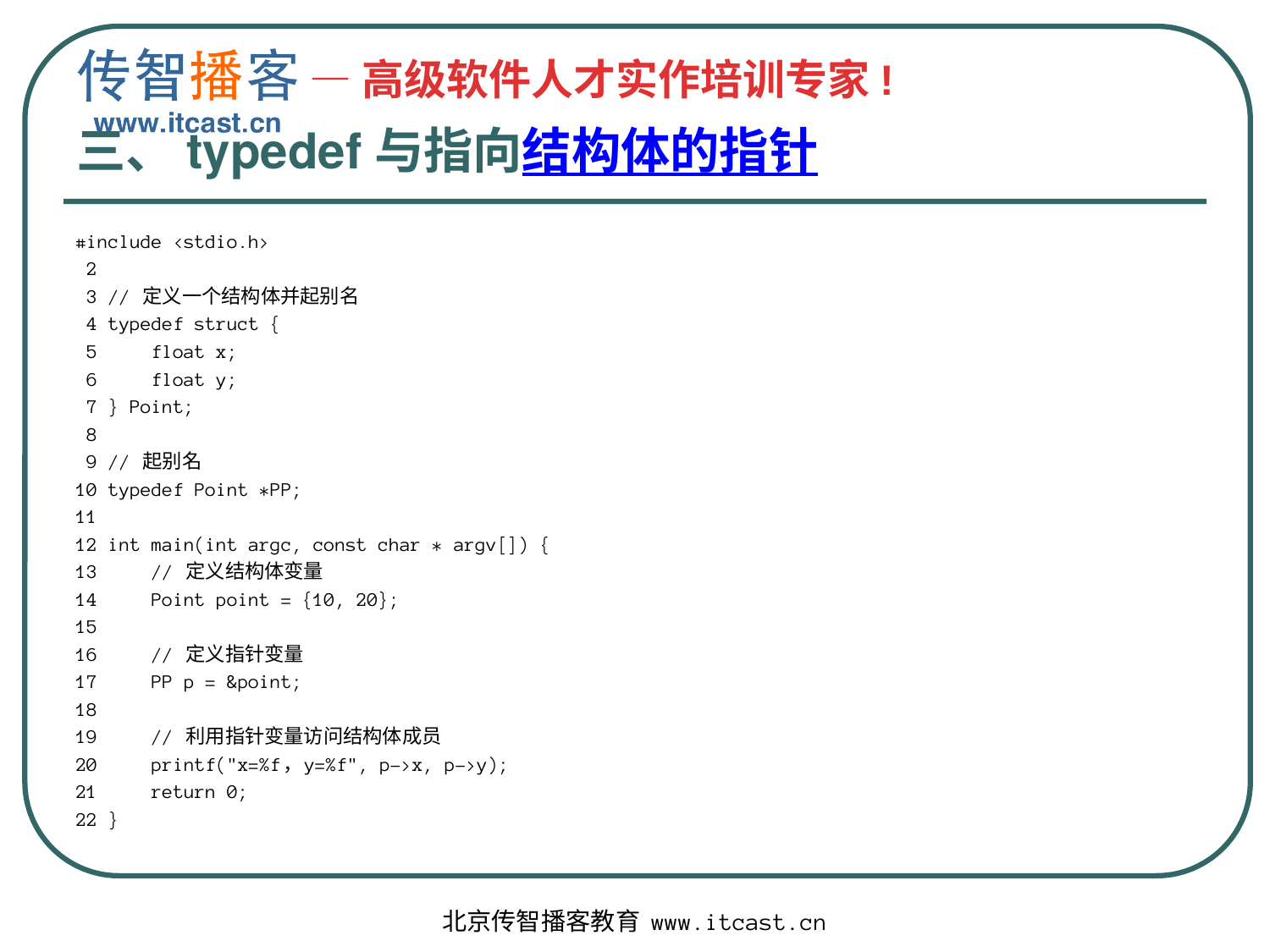

# 三、typedef与指向结构体的指针
#include <stdio.h>
 2
 3 // 定义一个结构体并起别名
 4 typedef struct {
 5     float x;
 6     float y;
 7 } Point;
 8
 9 // 起别名
10 typedef Point *PP;
11
12 int main(int argc, const char * argv[]) {
13     // 定义结构体变量
14     Point point = {10, 20};
15
16     // 定义指针变量
17     PP p = &point;
18
19     // 利用指针变量访问结构体成员
20     printf("x=%f，y=%f", p->x, p->y);
21     return 0;
22 }